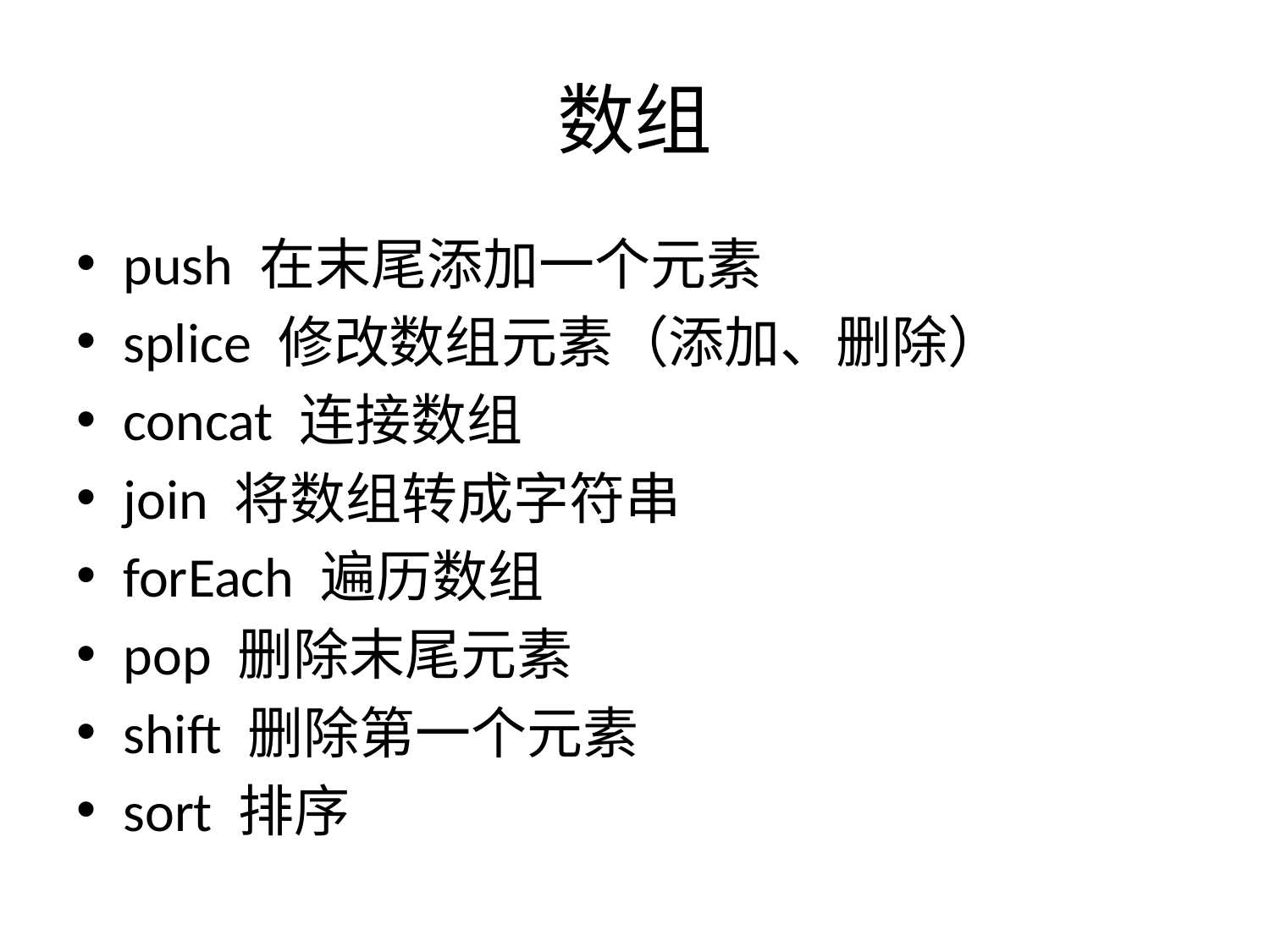

# 数组
push 在末尾添加一个元素
splice 修改数组元素（添加、删除）
concat 连接数组
join 将数组转成字符串
forEach 遍历数组
pop 删除末尾元素
shift 删除第一个元素
sort 排序